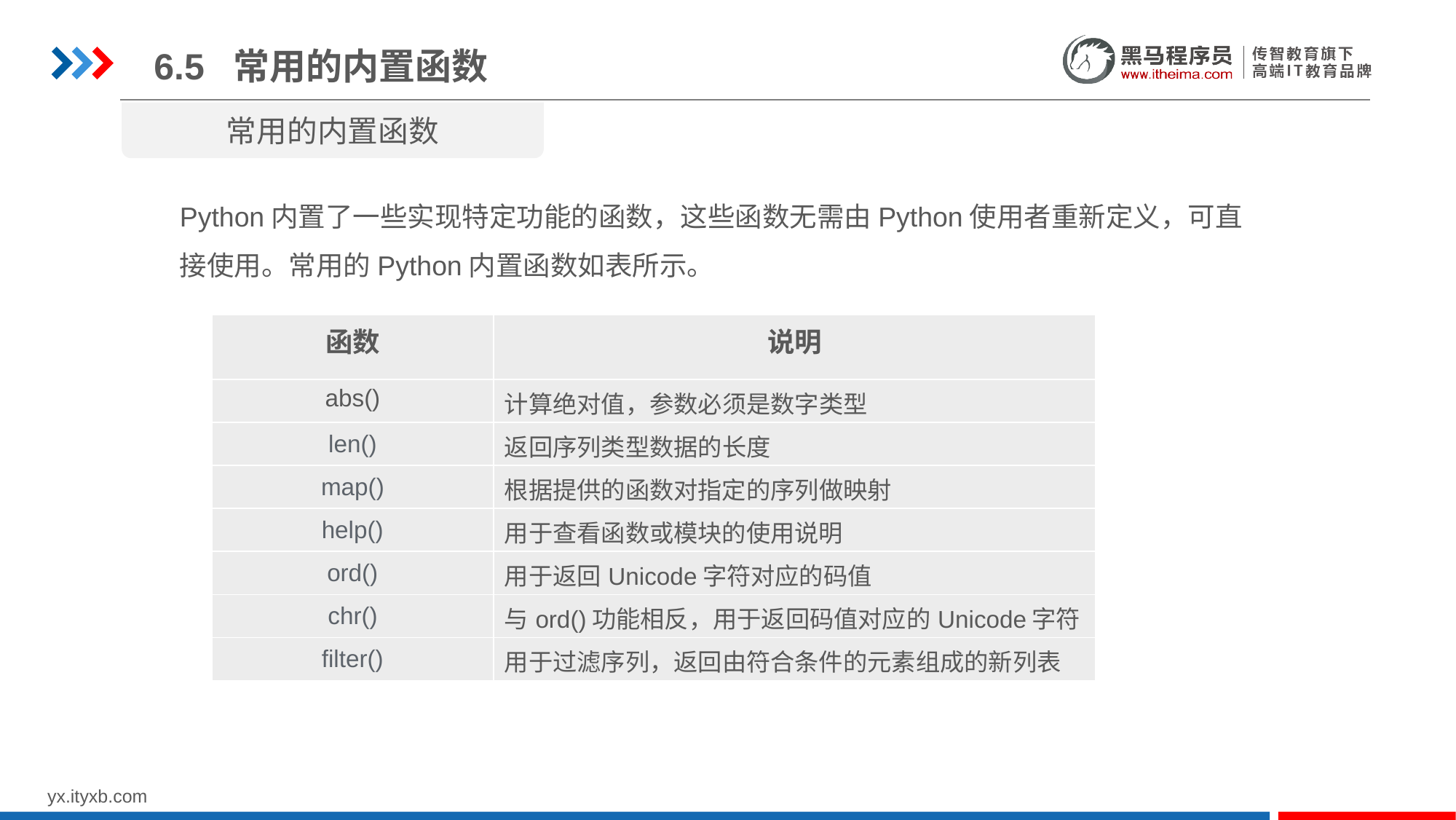

6.5  常用的内置函数

常用的内置函数
Python内置了一些实现特定功能的函数，这些函数无需由Python使用者重新定义，可直接使用。常用的Python内置函数如表所示。
| 函数 | 说明 |
| --- | --- |
| abs() | 计算绝对值，参数必须是数字类型 |
| len() | 返回序列类型数据的长度 |
| map() | 根据提供的函数对指定的序列做映射 |
| help() | 用于查看函数或模块的使用说明 |
| ord() | 用于返回Unicode字符对应的码值 |
| chr() | 与ord()功能相反，用于返回码值对应的Unicode字符 |
| filter() | 用于过滤序列，返回由符合条件的元素组成的新列表 |